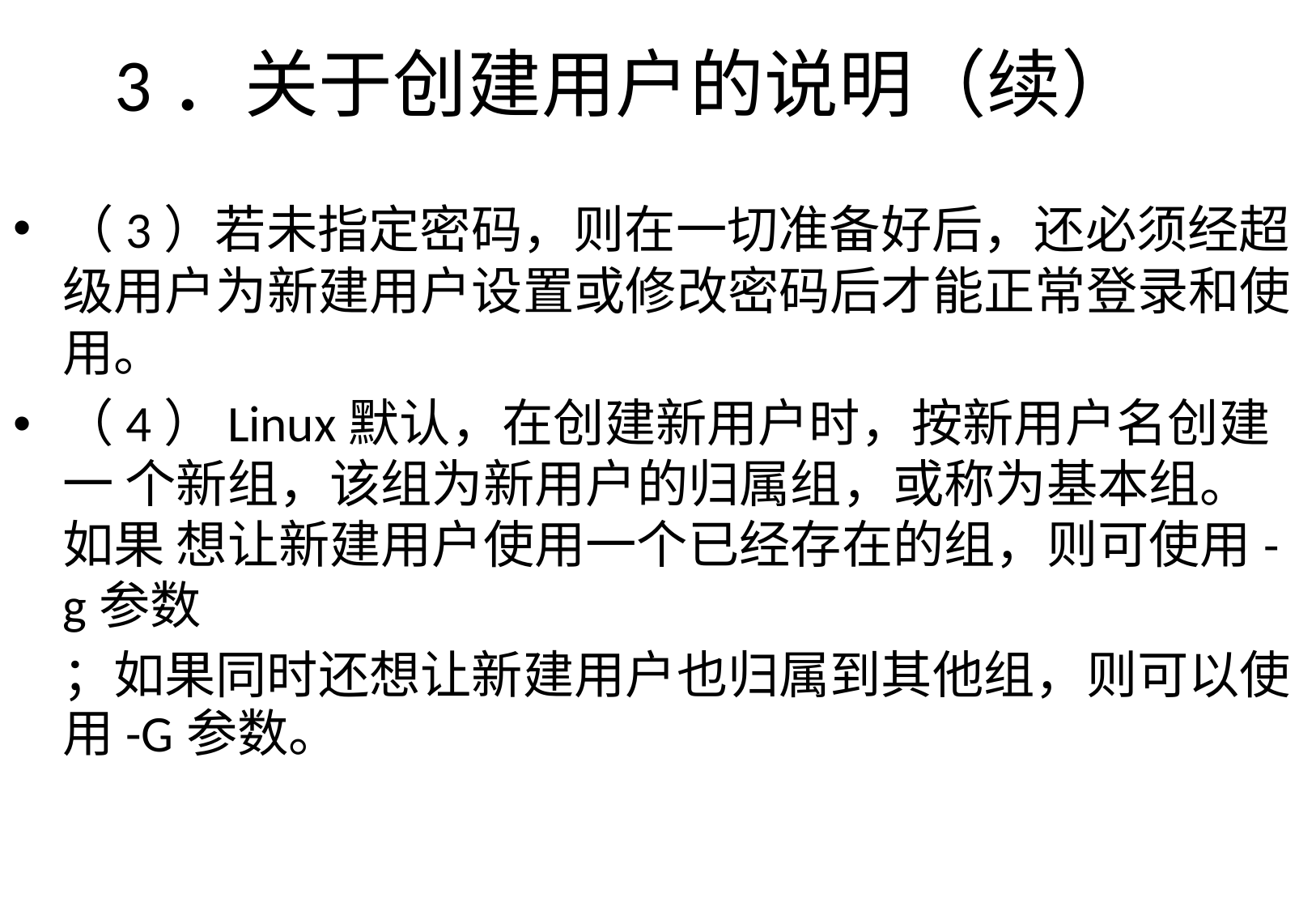

# 3．关于创建用户的说明（续）
（3）若未指定密码，则在一切准备好后，还必须经超 级用户为新建用户设置或修改密码后才能正常登录和使 用。
（4）Linux默认，在创建新用户时，按新用户名创建一 个新组，该组为新用户的归属组，或称为基本组。如果 想让新建用户使用一个已经存在的组，则可使用-g参数
；如果同时还想让新建用户也归属到其他组，则可以使 用-G参数。